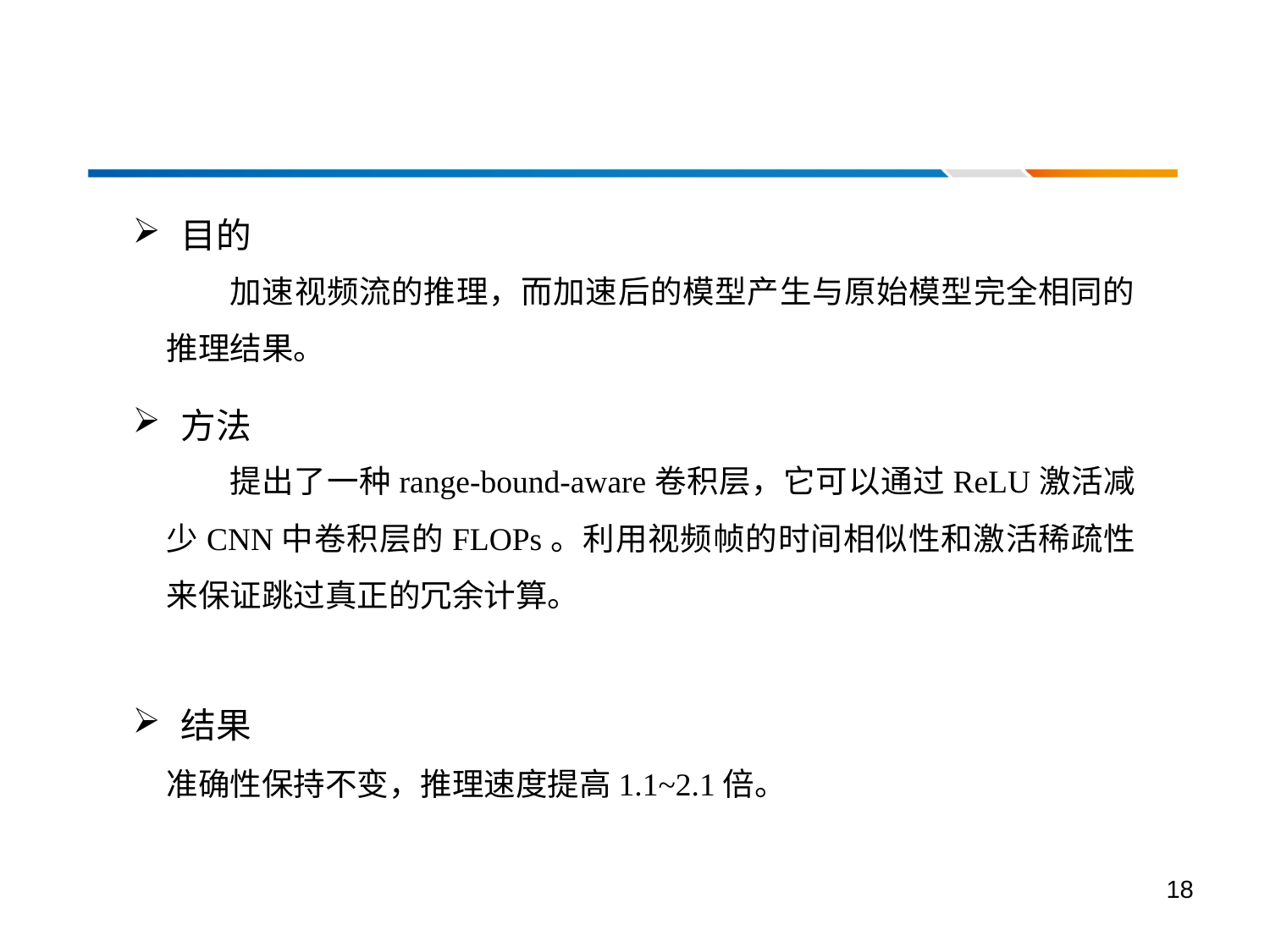

目的
加速视频流的推理，而加速后的模型产生与原始模型完全相同的推理结果。
方法
提出了一种range-bound-aware卷积层，它可以通过ReLU激活减少CNN中卷积层的FLOPs。利用视频帧的时间相似性和激活稀疏性来保证跳过真正的冗余计算。
结果
准确性保持不变，推理速度提高1.1~2.1倍。
18